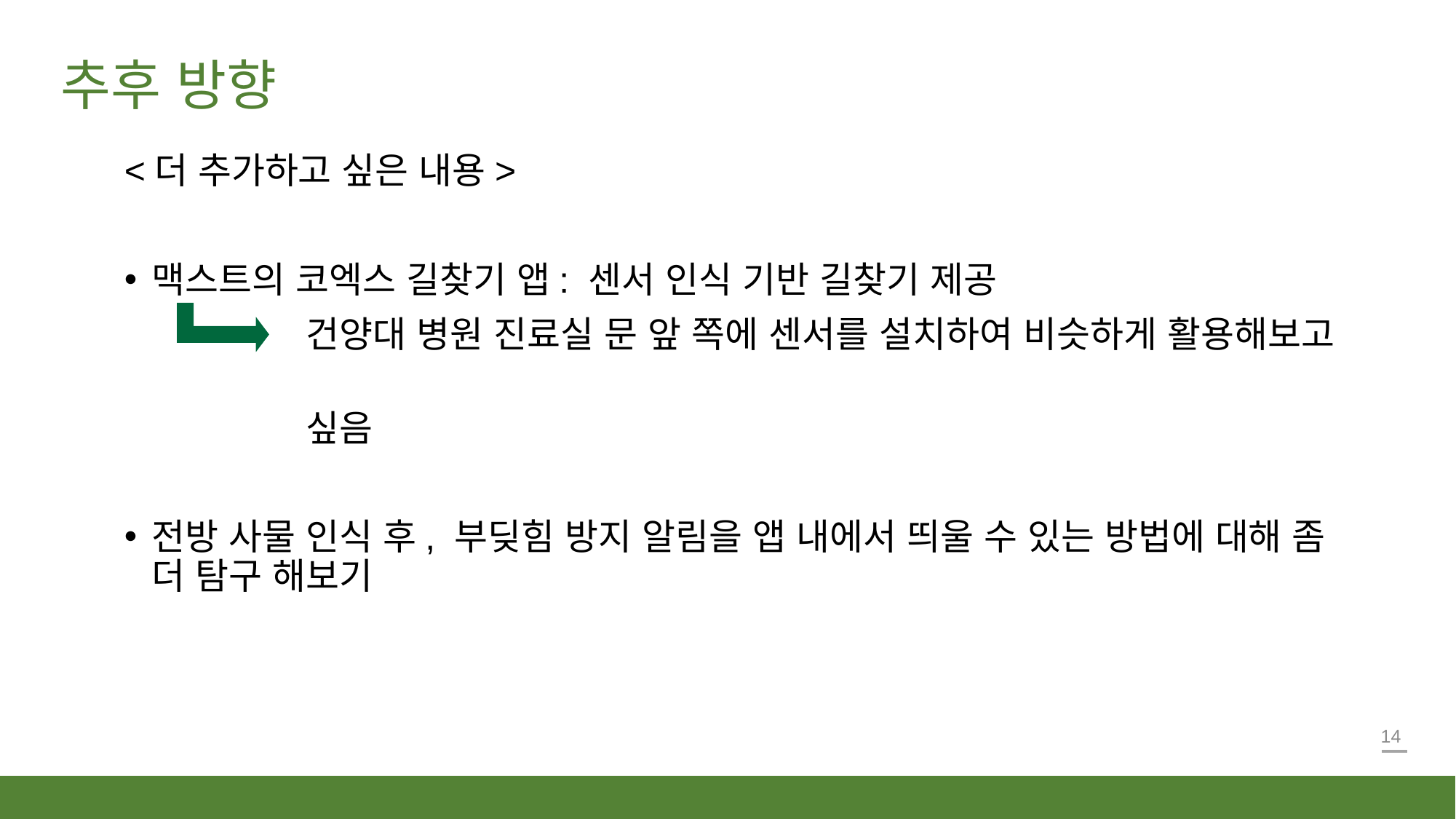

# 추후 방향
<더 추가하고 싶은 내용>

맥스트의 코엑스 길찾기 앱: 센서 인식 기반 길찾기 제공
                 건양대 병원 진료실 문 앞 쪽에 센서를 설치하여 비슷하게 활용해보고
                 싶음

전방 사물 인식 후, 부딪힘 방지 알림을 앱 내에서 띄울 수 있는 방법에 대해 좀 더 탐구 해보기